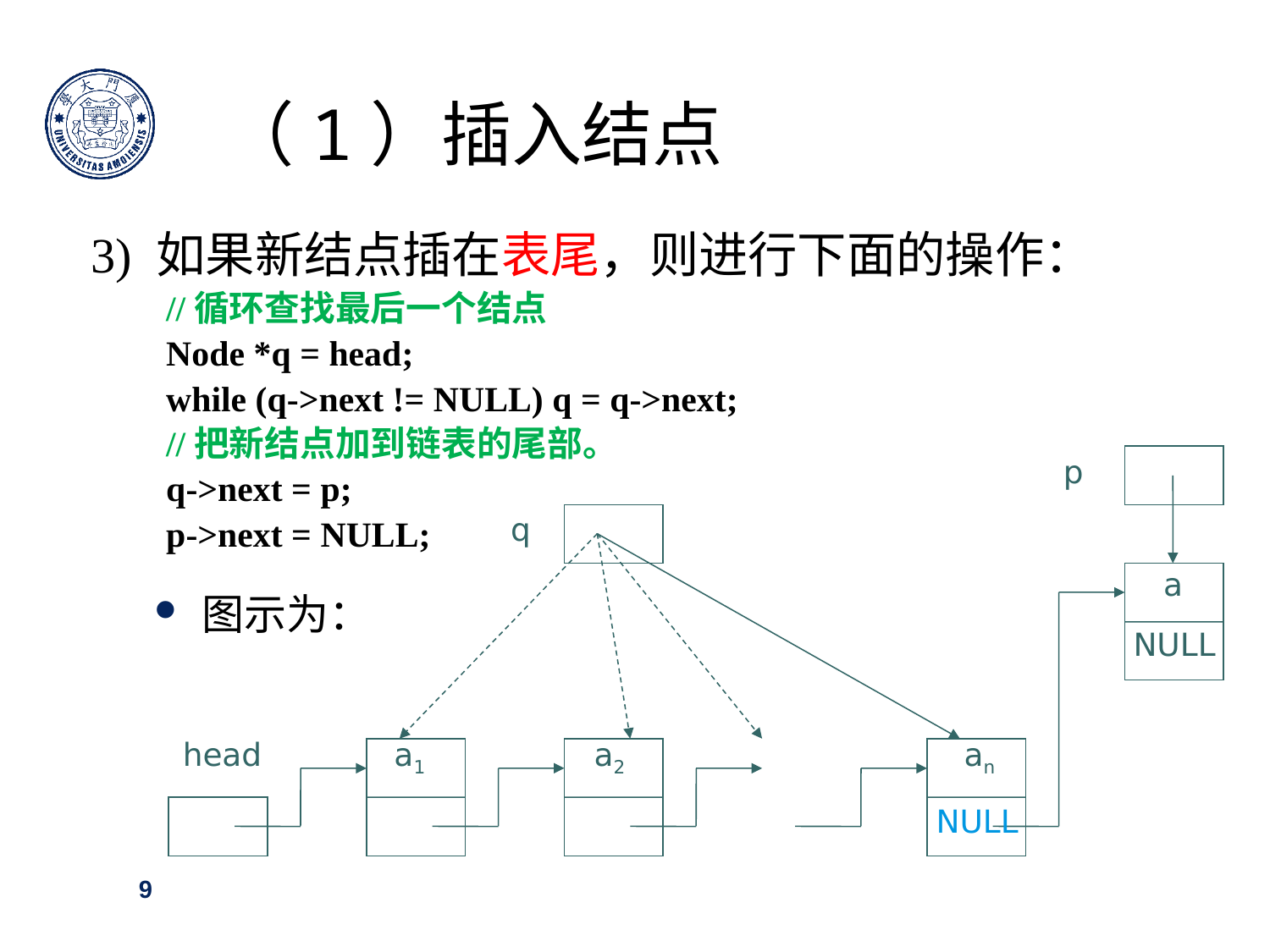

（1）插入结点
3) 如果新结点插在表尾，则进行下面的操作：
//循环查找最后一个结点
Node *q = head;
while (q->next != NULL) q = q->next;
//把新结点加到链表的尾部。
q->next = p;
p->next = NULL;
图示为：

p
q
a
NULL
head
a1
a2
an
NULL
9